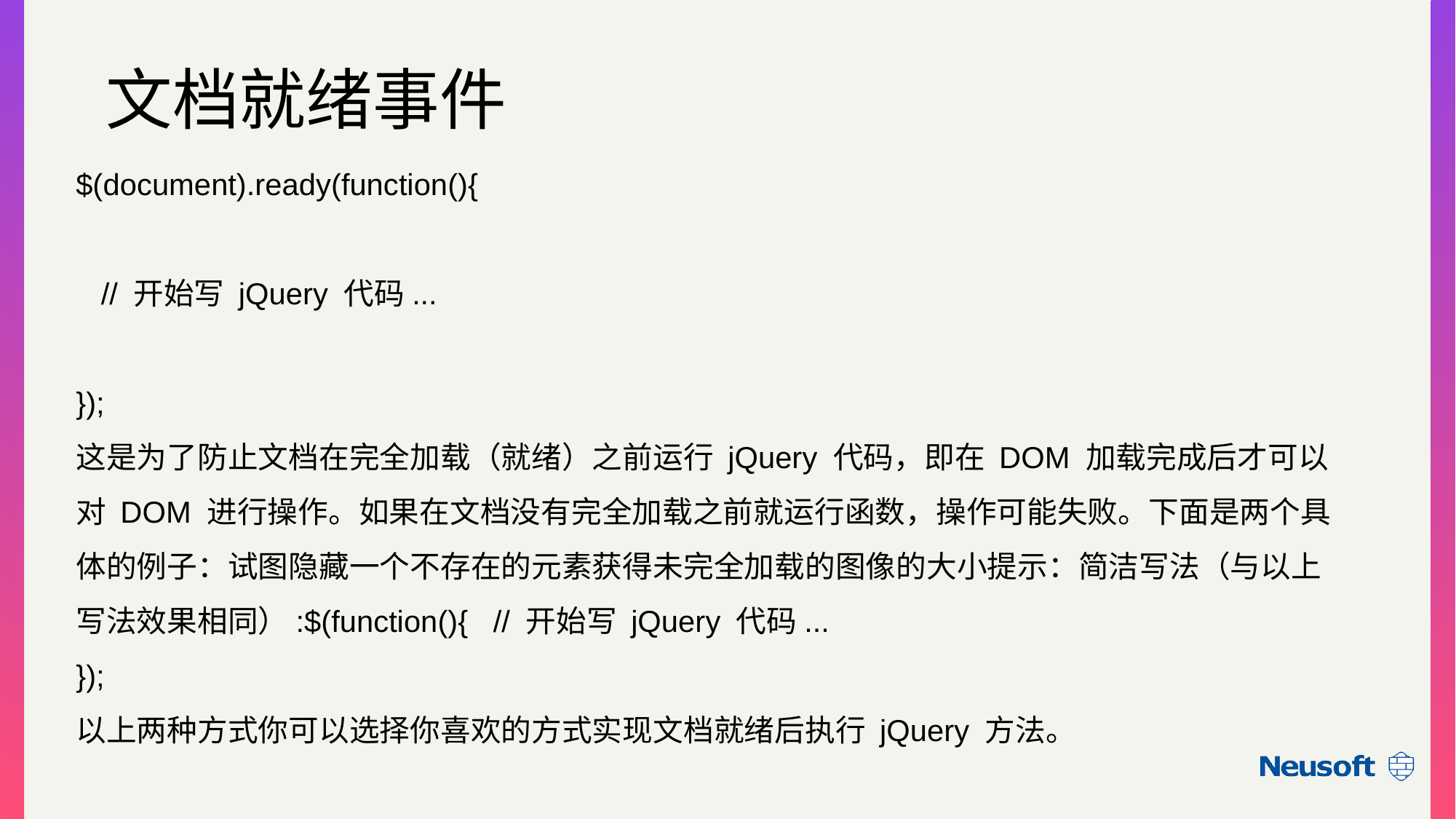

文档就绪事件
$(document).ready(function(){

   // 开始写 jQuery 代码...

});
这是为了防止文档在完全加载（就绪）之前运行 jQuery 代码，即在 DOM 加载完成后才可以对 DOM 进行操作。如果在文档没有完全加载之前就运行函数，操作可能失败。下面是两个具体的例子：试图隐藏一个不存在的元素获得未完全加载的图像的大小提示：简洁写法（与以上写法效果相同）:$(function(){   // 开始写 jQuery 代码...
});
以上两种方式你可以选择你喜欢的方式实现文档就绪后执行 jQuery 方法。